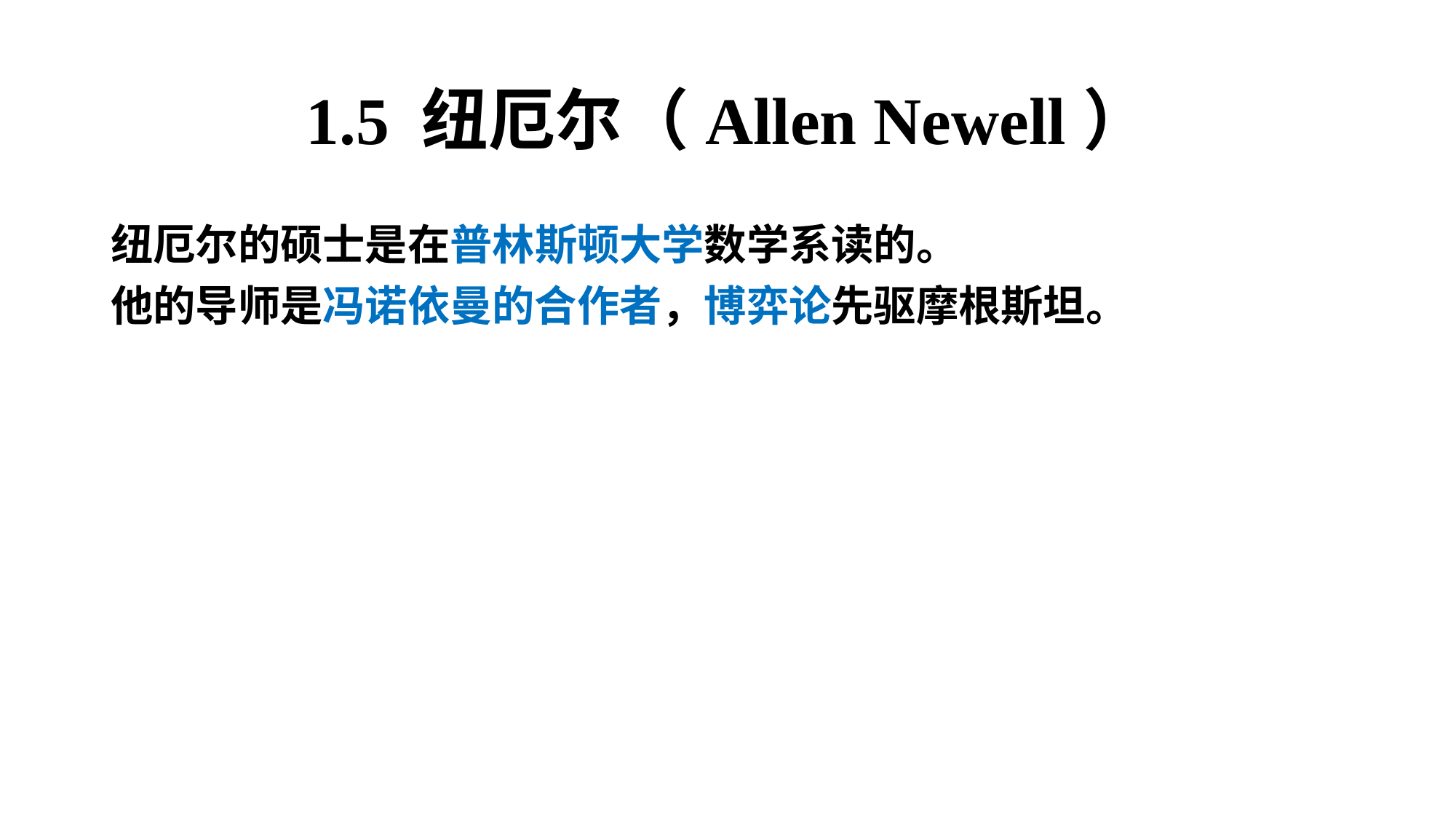

# 1.5 纽厄尔（Allen Newell）
纽厄尔的硕士是在普林斯顿大学数学系读的。
他的导师是冯诺依曼的合作者，博弈论先驱摩根斯坦。